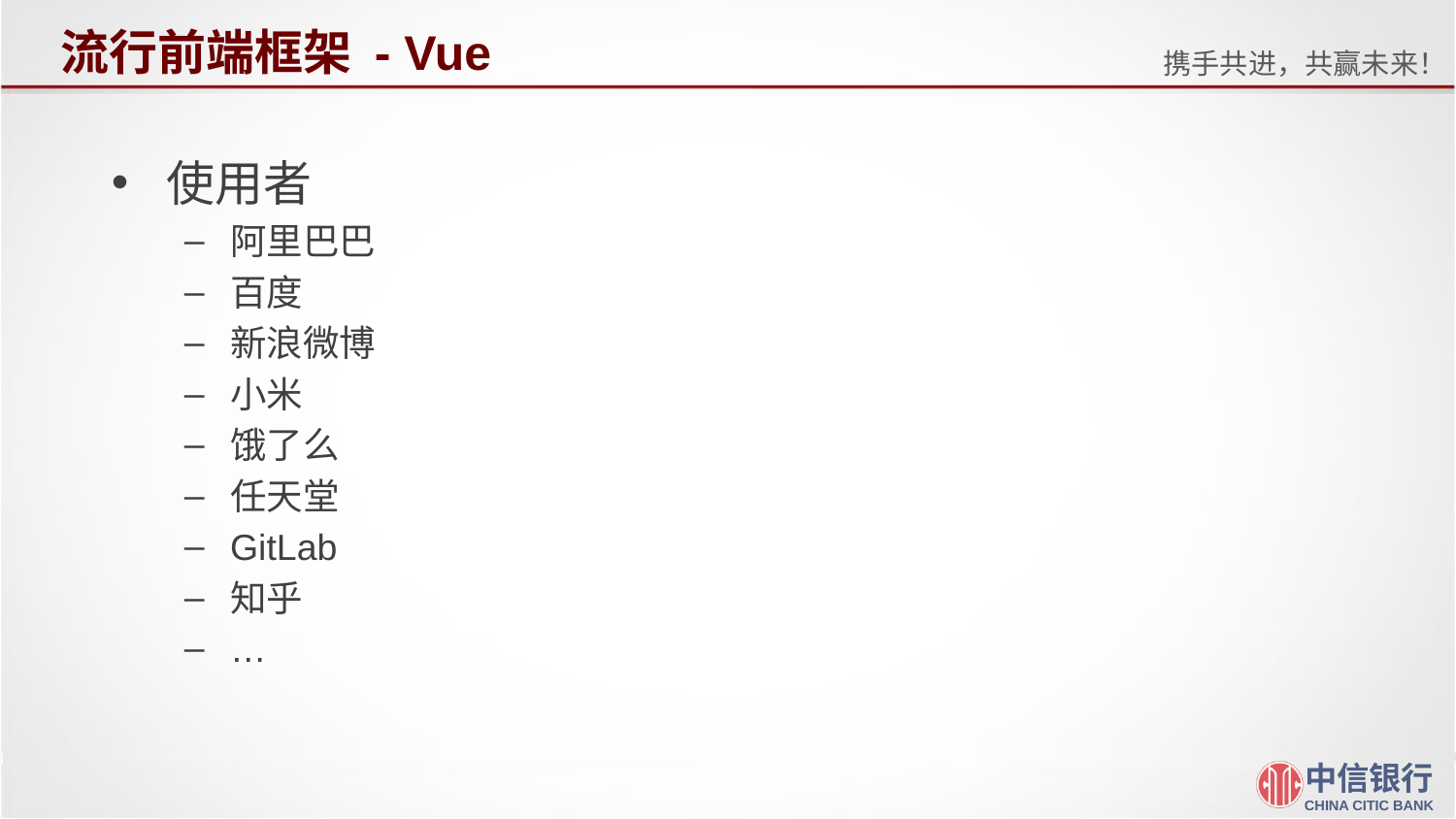

# 流行前端框架 - Vue
使用者
阿里巴巴
百度
新浪微博
小米
饿了么
任天堂
GitLab
知乎
…